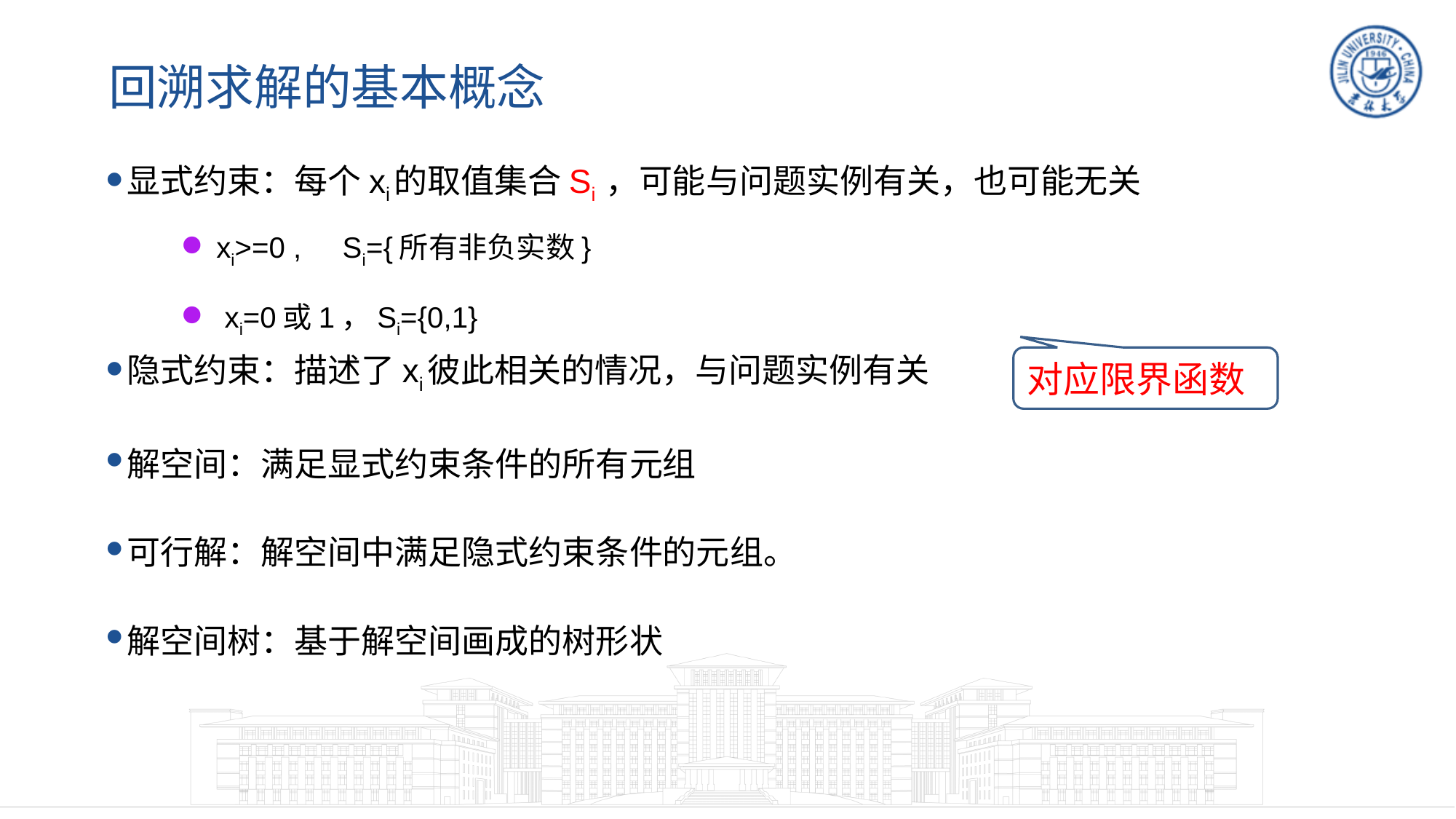

# 回溯求解的基本概念
显式约束：每个xi的取值集合Si ，可能与问题实例有关，也可能无关
 xi>=0 ,     Si={所有非负实数}
  xi=0或1，Si={0,1}
隐式约束：描述了xi彼此相关的情况，与问题实例有关

解空间：满足显式约束条件的所有元组

可行解：解空间中满足隐式约束条件的元组。

解空间树：基于解空间画成的树形状

对应限界函数
8